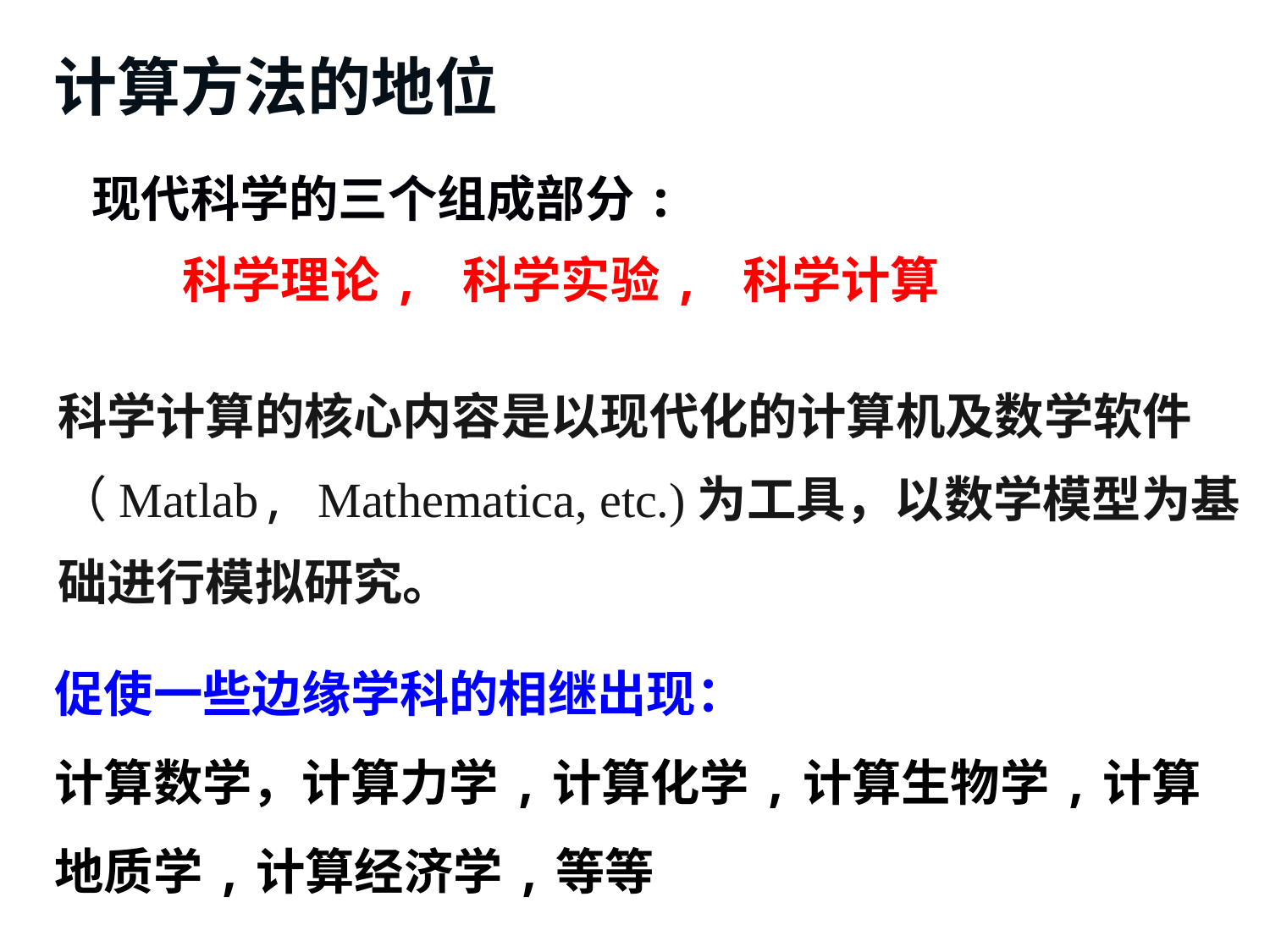

计算方法的地位
现代科学的三个组成部分:
       科学理论, 科学实验, 科学计算

科学计算的核心内容是以现代化的计算机及数学软件（Matlab, Mathematica, etc.)为工具，以数学模型为基础进行模拟研究。
促使一些边缘学科的相继出现：
计算数学，计算力学,计算化学,计算生物学,计算地质学,计算经济学,等等